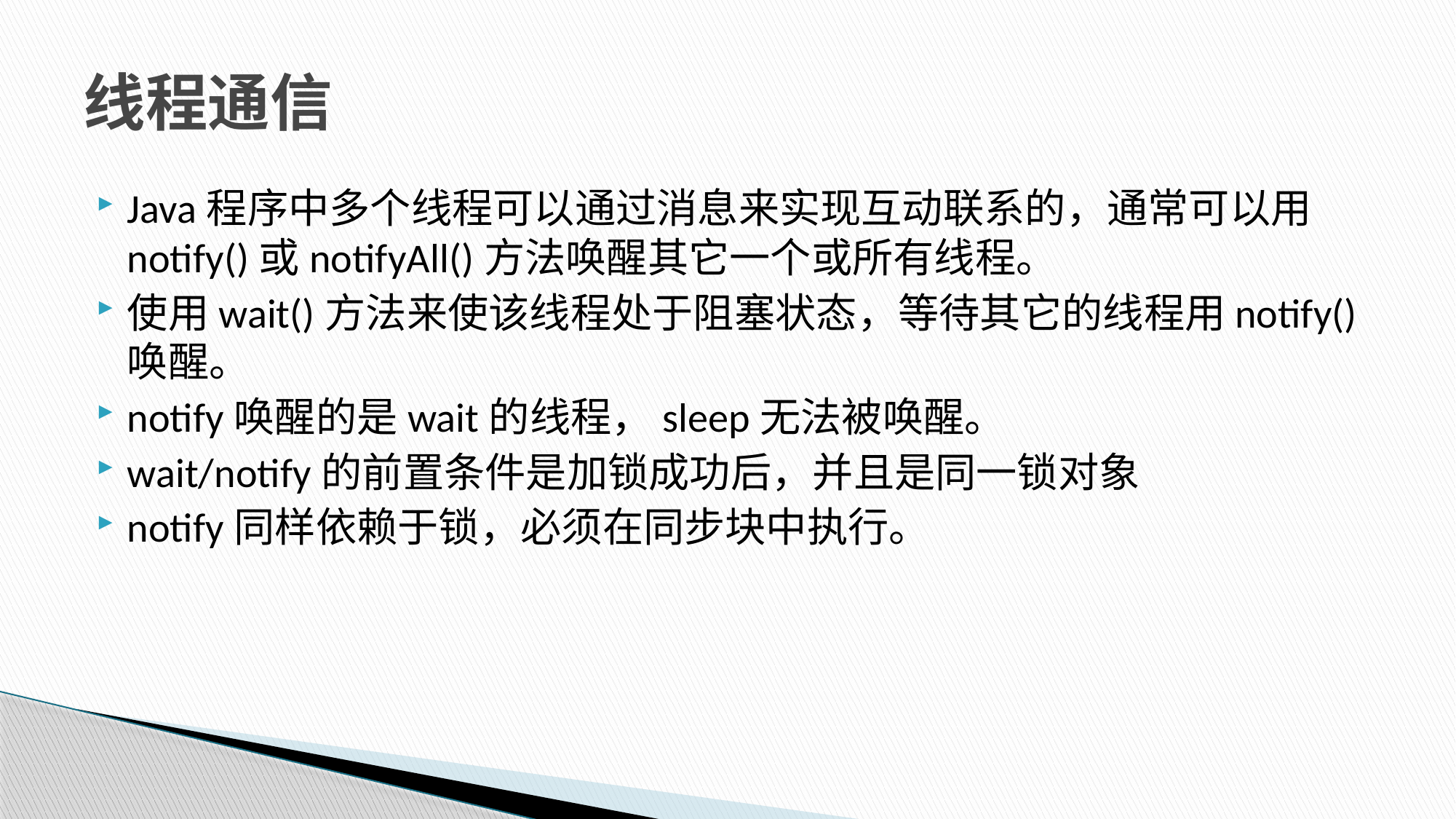

# 线程通信
Java程序中多个线程可以通过消息来实现互动联系的，通常可以用notify()或notifyAll()方法唤醒其它一个或所有线程。
使用wait()方法来使该线程处于阻塞状态，等待其它的线程用notify()唤醒。
notify唤醒的是wait的线程，sleep无法被唤醒。
wait/notify的前置条件是加锁成功后，并且是同一锁对象
notify同样依赖于锁，必须在同步块中执行。